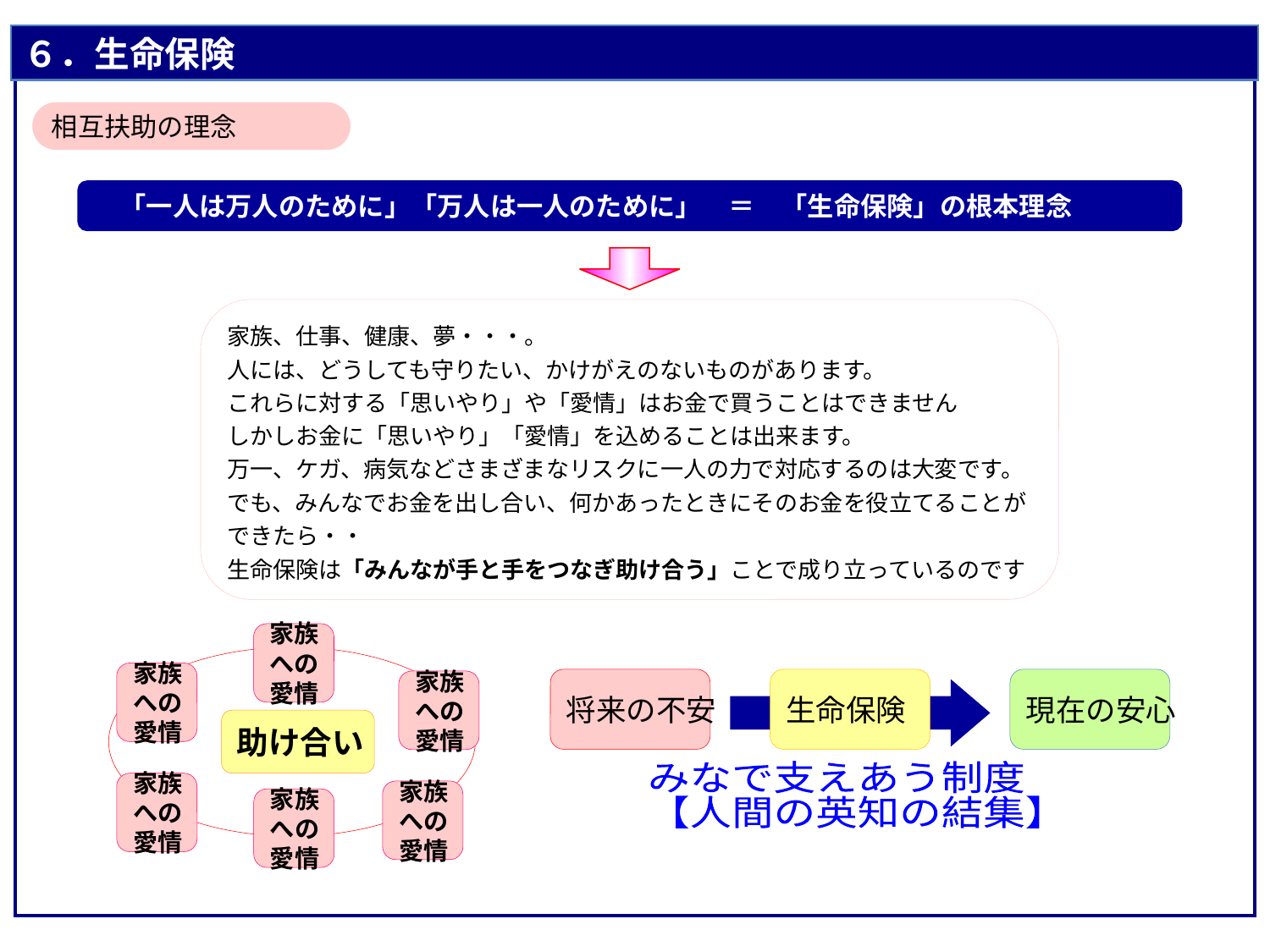

６．生命保険

相互扶助の理念
　「一人は万人のために」「万人は一人のために」　＝　「生命保険」の根本理念

家族、仕事、健康、夢・・・。
人には、どうしても守りたい、かけがえのないものがあります。
これらに対する「思いやり」や「愛情」はお金で買うことはできません
しかしお金に「思いやり」「愛情」を込めることは出来ます。
万一、ケガ、病気などさまざまなリスクに一人の力で対応するのは大変です。
でも、みんなでお金を出し合い、何かあったときにそのお金を役立てることが
できたら・・
生命保険は「みんなが手と手をつなぎ助け合う」ことで成り立っているのです

家族
への
愛情

家族
への
愛情
家族
への
愛情
助け合い
家族
への
愛情
家族
への
愛情
家族
への
愛情
将来の不安
生命保険
現在の安心

みなで支えあう制度
【人間の英知の結集】